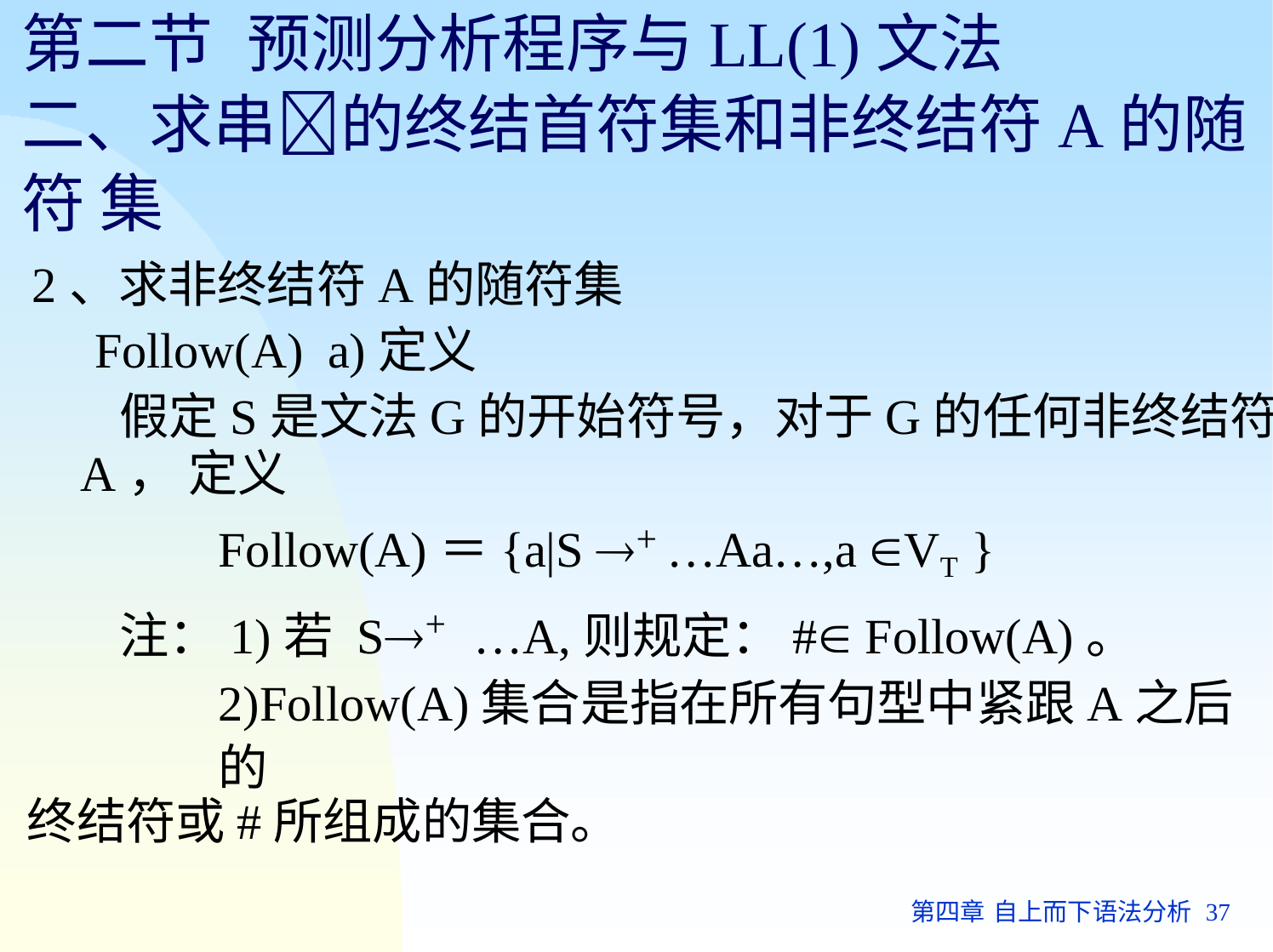

# 第二节	预测分析程序与LL(1)文法
二、求串α的终结首符集和非终结符A的随符 集
2、求非终结符A的随符集Follow(A)  a)定义
假定S是文法G的开始符号，对于G的任何非终结符A， 定义
Follow(A)＝{a|S →+ …Aa…,a ∈VT }
注：1)若S→+	…A,则规定：#∈ Follow(A)。 2)Follow(A)集合是指在所有句型中紧跟A之后的
终结符或#所组成的集合。
第四章 自上而下语法分析 37